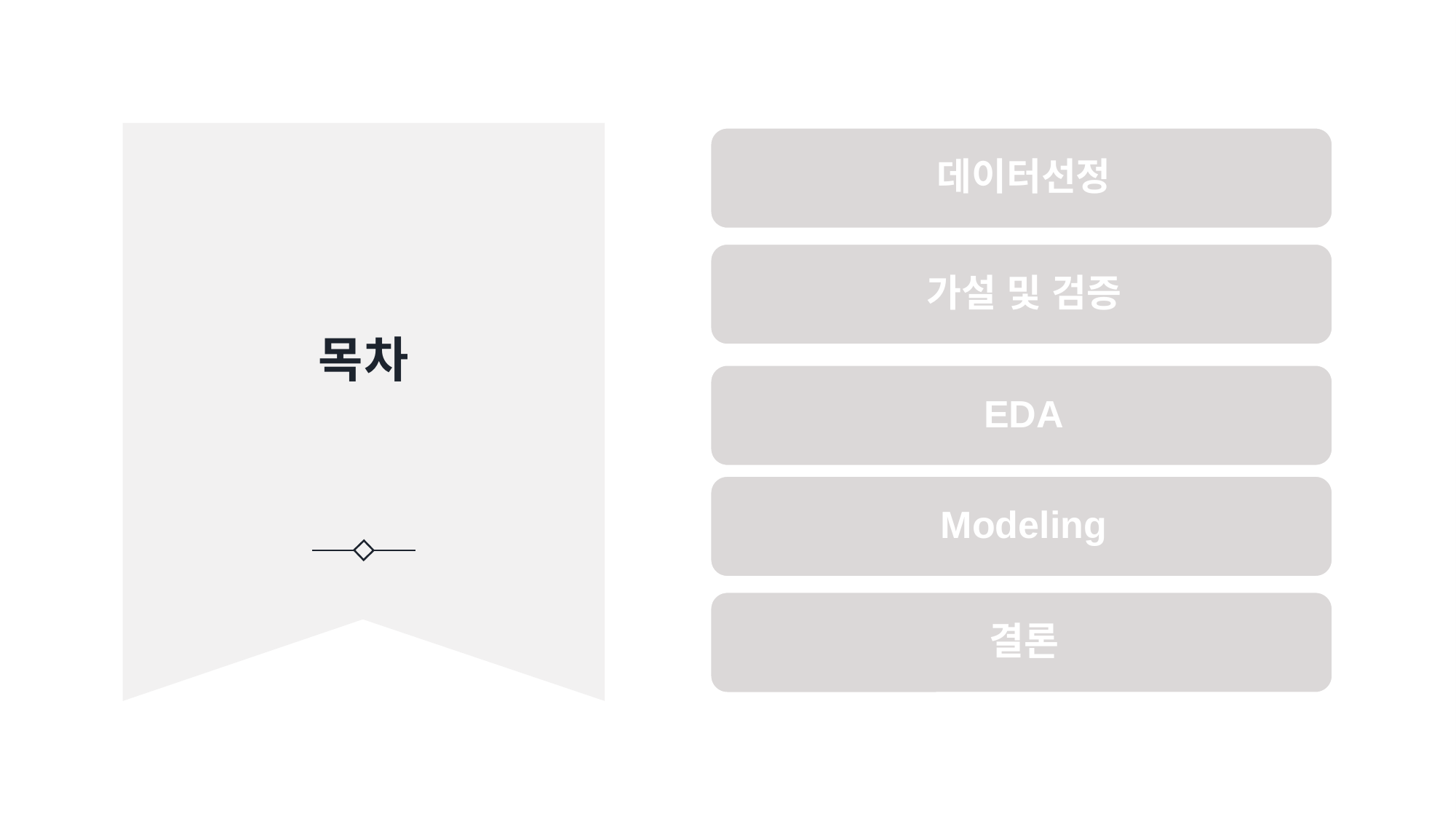

데이터선정
가설 및 검증
EDA
Modeling
결론
# 목차